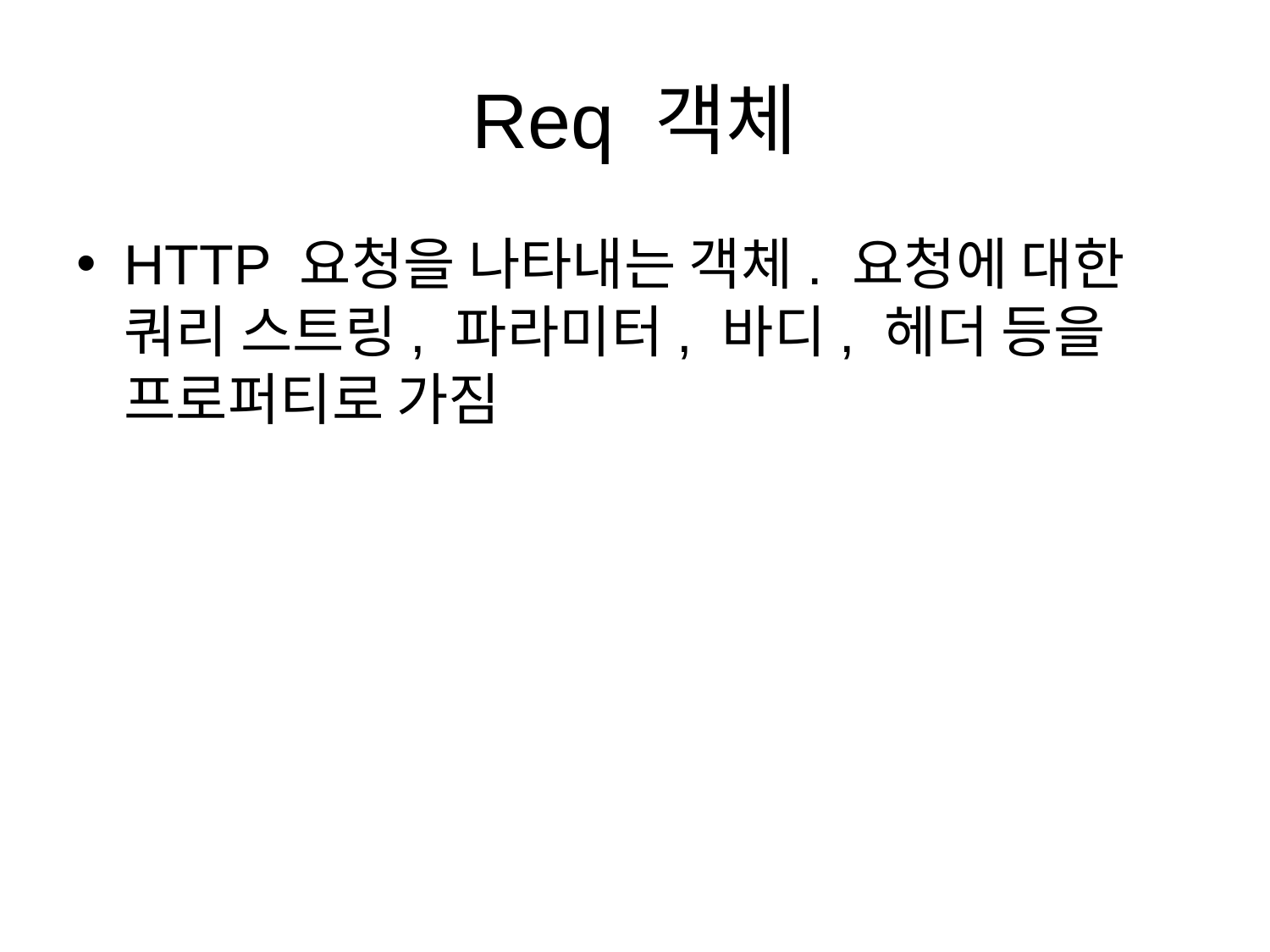

# Req 객체
HTTP 요청을 나타내는 객체. 요청에 대한 쿼리 스트링, 파라미터, 바디, 헤더 등을 프로퍼티로 가짐